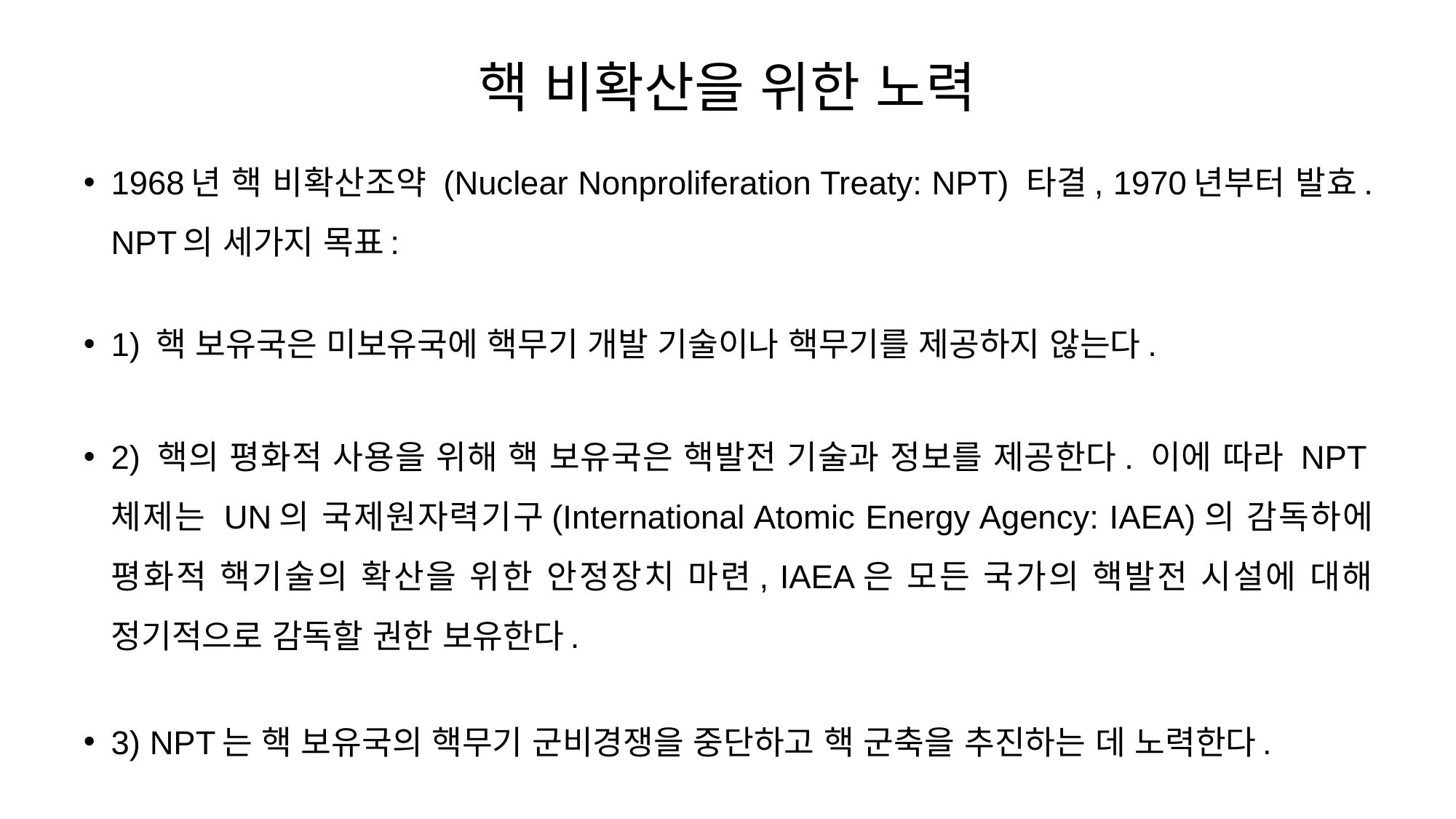

# 핵 비확산을 위한 노력
1968년 핵 비확산조약 (Nuclear Nonproliferation Treaty: NPT) 타결, 1970년부터 발효. NPT의 세가지 목표:

1) 핵 보유국은 미보유국에 핵무기 개발 기술이나 핵무기를 제공하지 않는다.

2) 핵의 평화적 사용을 위해 핵 보유국은 핵발전 기술과 정보를 제공한다. 이에 따라 NPT체제는 UN의 국제원자력기구(International Atomic Energy Agency: IAEA)의 감독하에 평화적 핵기술의 확산을 위한 안정장치 마련, IAEA은 모든 국가의 핵발전 시설에 대해 정기적으로 감독할 권한 보유한다.

3) NPT는 핵 보유국의 핵무기 군비경쟁을 중단하고 핵 군축을 추진하는 데 노력한다.